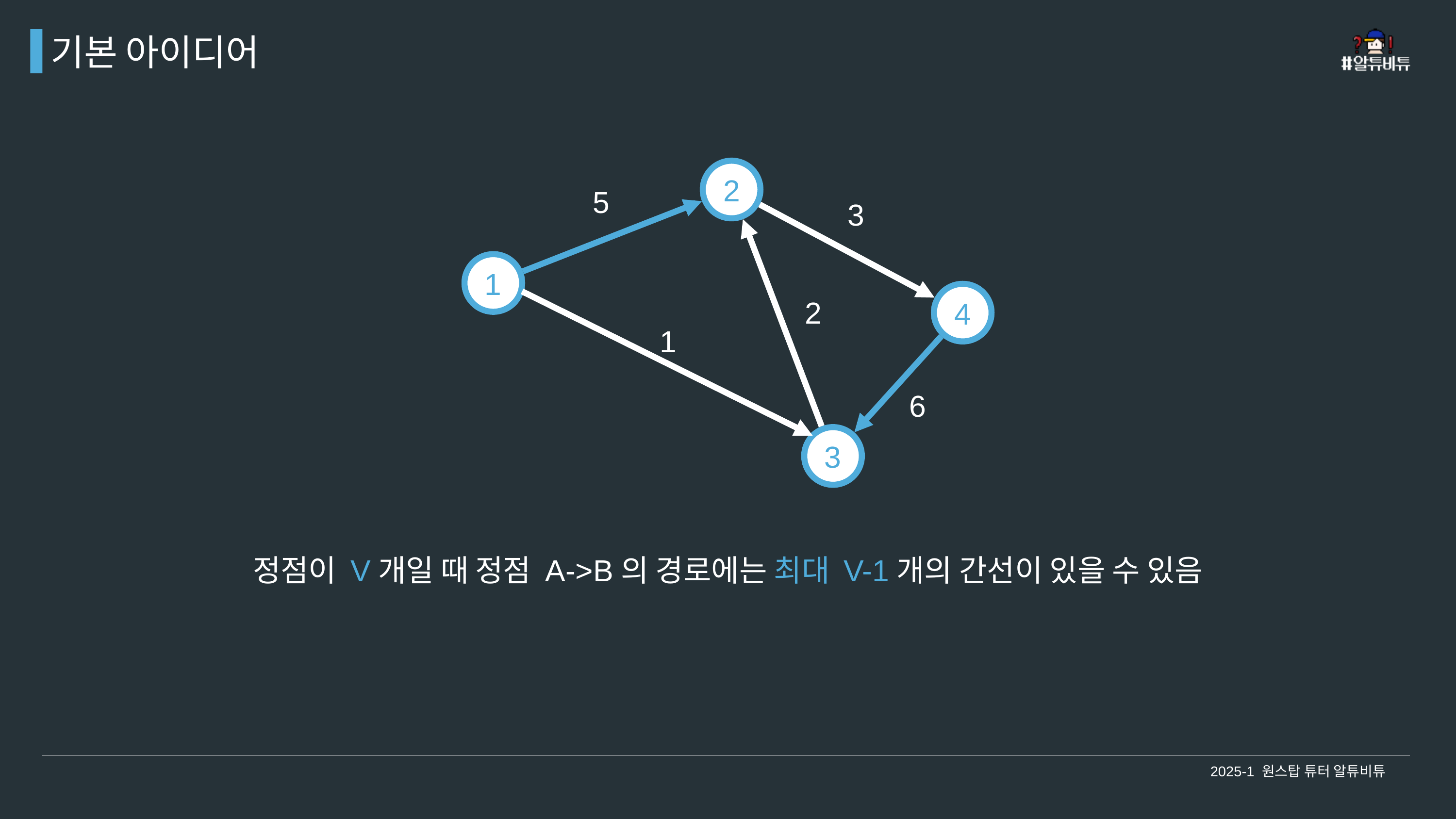

기본 아이디어

2
5
3

1

4
2

1

6

3
정점이 V개일 때 정점 A->B의 경로에는 최대 V-1개의 간선이 있을 수 있음